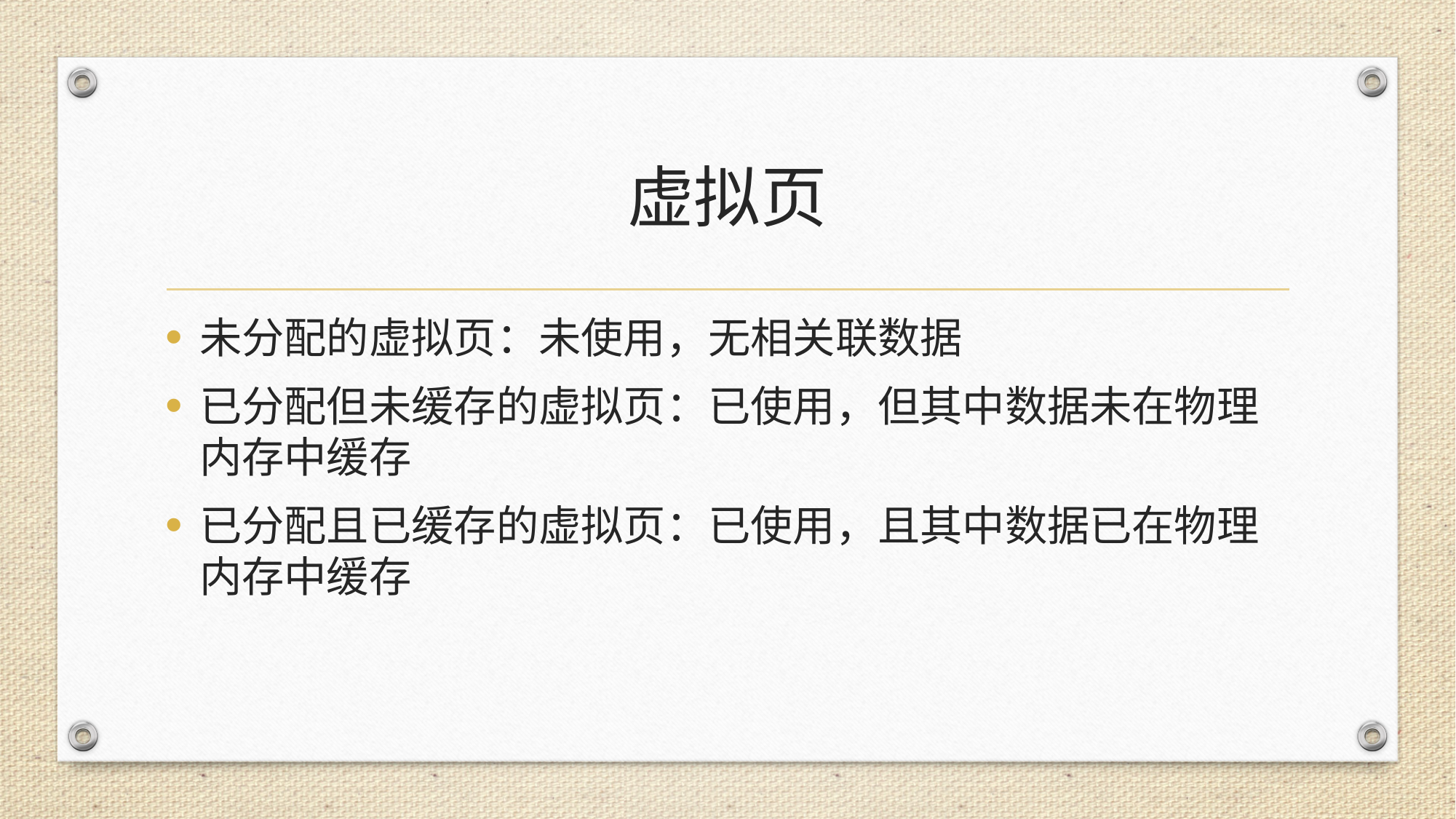

# 虚拟页
未分配的虚拟页：未使用，无相关联数据
已分配但未缓存的虚拟页：已使用，但其中数据未在物理内存中缓存
已分配且已缓存的虚拟页：已使用，且其中数据已在物理内存中缓存